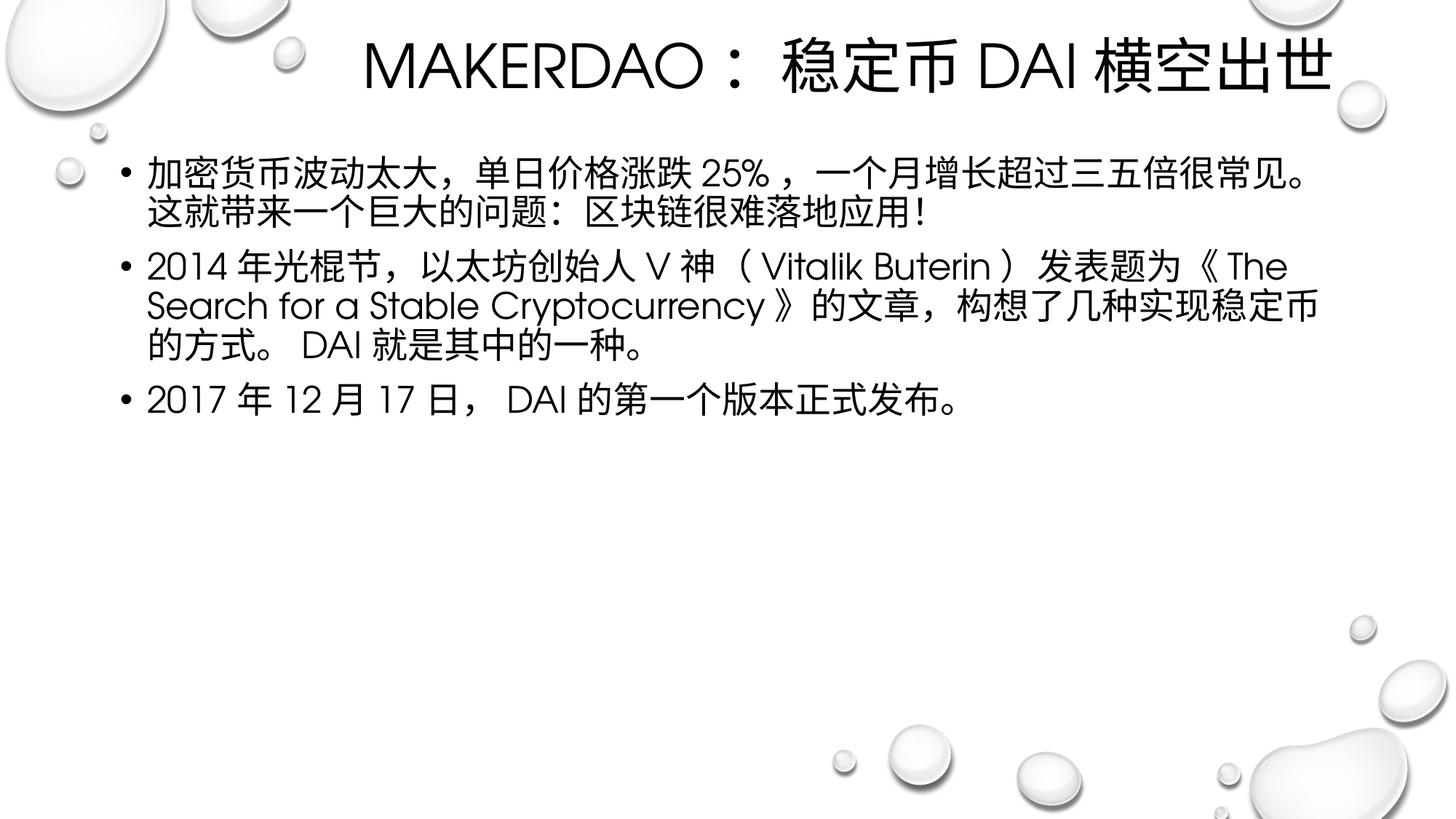

# MakerDao：稳定币DAI横空出世
加密货币波动太大，单日价格涨跌25%，一个月增长超过三五倍很常见。这就带来一个巨大的问题：区块链很难落地应用！
2014年光棍节，以太坊创始人V神（Vitalik Buterin）发表题为《The Search for a Stable Cryptocurrency》的文章，构想了几种实现稳定币的方式。DAI就是其中的一种。
2017年12月17日，DAI的第一个版本正式发布。